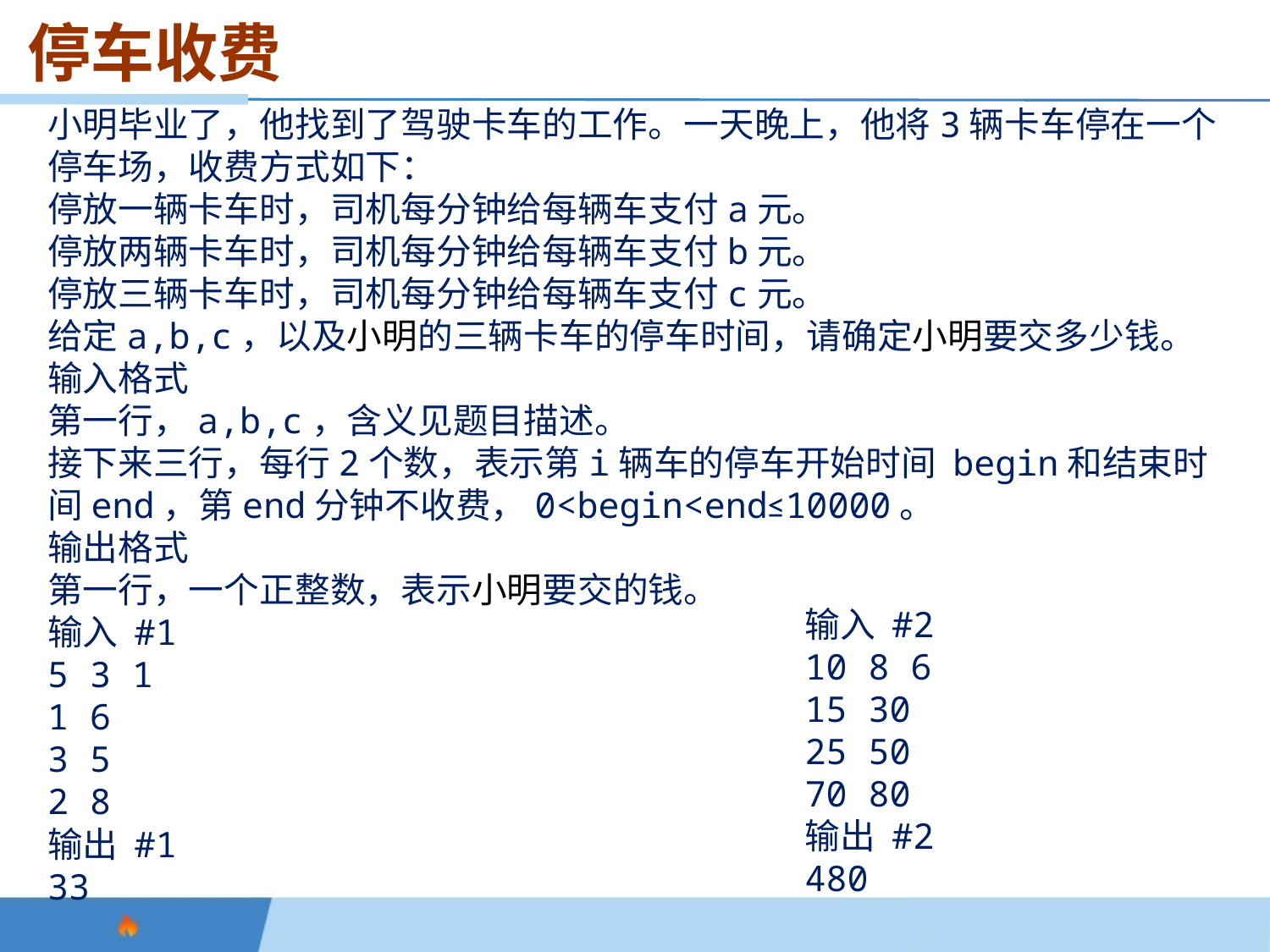

停车收费
小明毕业了，他找到了驾驶卡车的工作。一天晚上，他将3辆卡车停在一个停车场，收费方式如下：
停放一辆卡车时，司机每分钟给每辆车支付a元。
停放两辆卡车时，司机每分钟给每辆车支付b元。
停放三辆卡车时，司机每分钟给每辆车支付c元。
给定a,b,c，以及小明的三辆卡车的停车时间，请确定小明要交多少钱。
输入格式
第一行，a,b,c，含义见题目描述。
接下来三行，每行2个数，表示第i辆车的停车开始时间 begin和结束时间end，第end分钟不收费，0<begin<end≤10000。
输出格式
第一行，一个正整数，表示小明要交的钱。
输入 #1
5 3 1
1 6
3 5
2 8
输出 #1
33
输入 #2
10 8 6
15 30
25 50
70 80
输出 #2
480